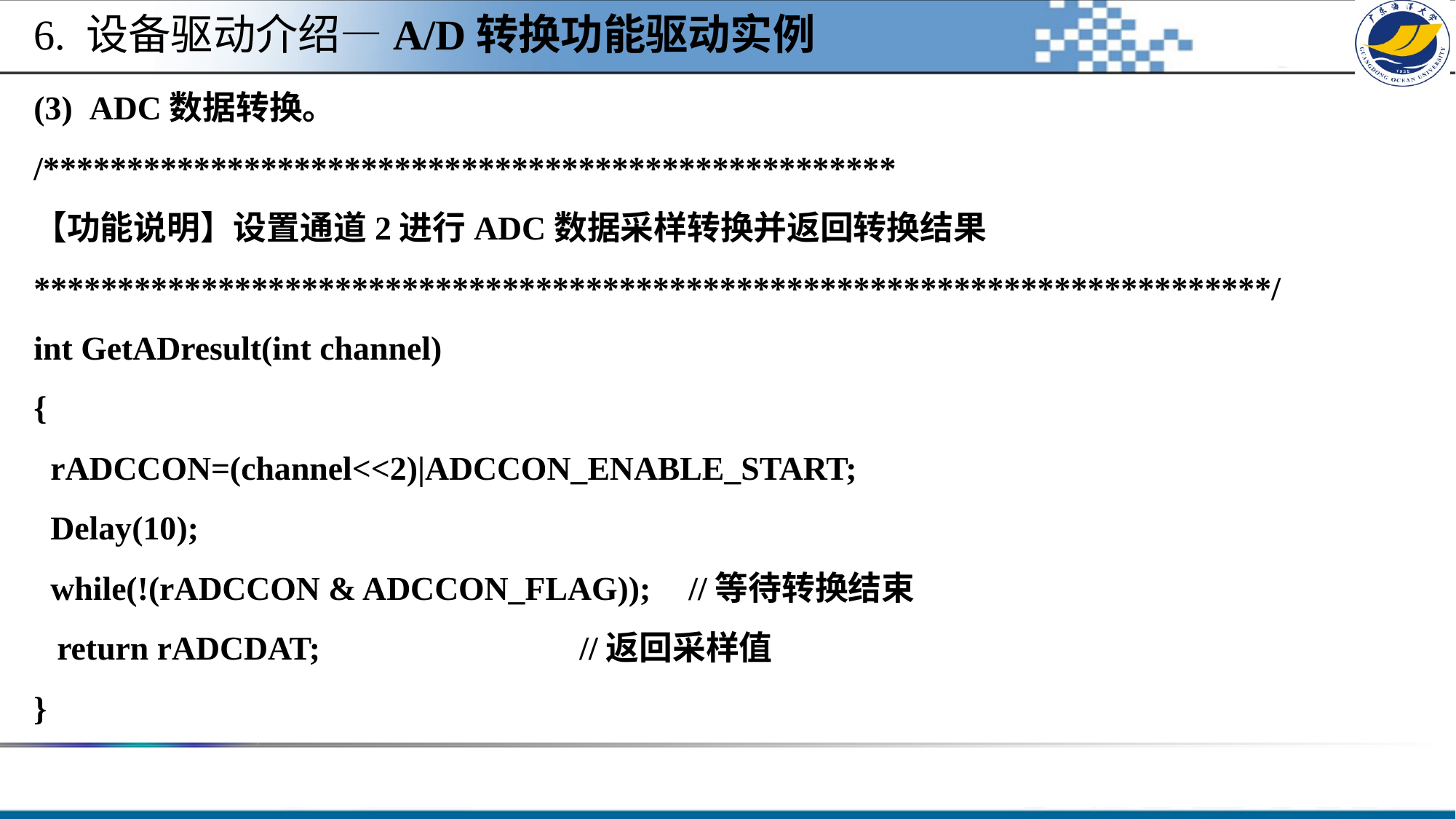

6. 设备驱动介绍—A/D转换功能驱动实例
# (3)  ADC数据转换。 /*************************************************** 【功能说明】设置通道2进行ADC数据采样转换并返回转换结果 **************************************************************************/ int GetADresult(int channel) { rADCCON=(channel<<2)|ADCCON_ENABLE_START; Delay(10); while(!(rADCCON & ADCCON_FLAG)); 	//等待转换结束 return rADCDAT;                   	//返回采样值 }